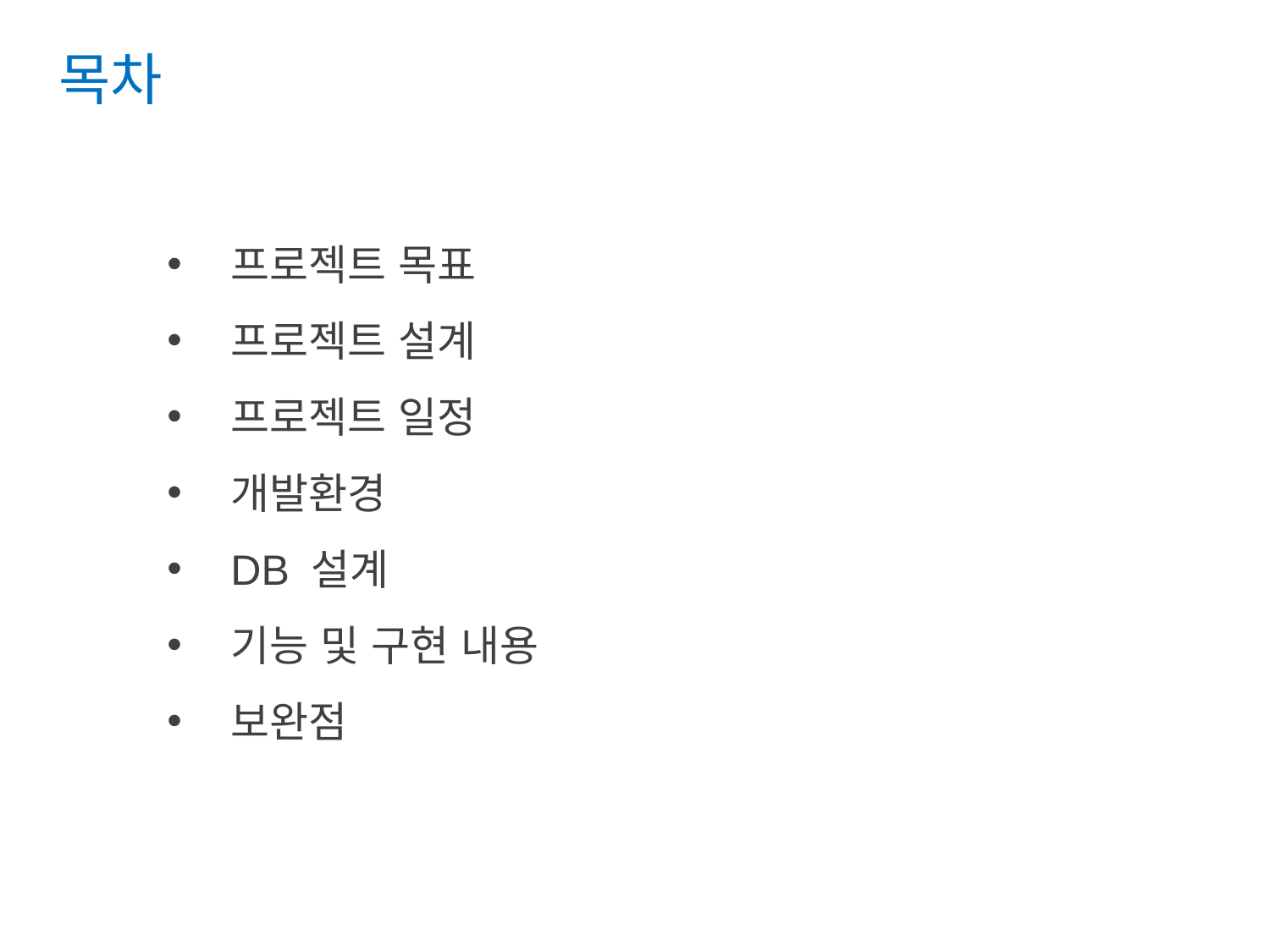

목차
프로젝트 목표
프로젝트 설계
프로젝트 일정
개발환경
DB 설계
기능 및 구현 내용
보완점